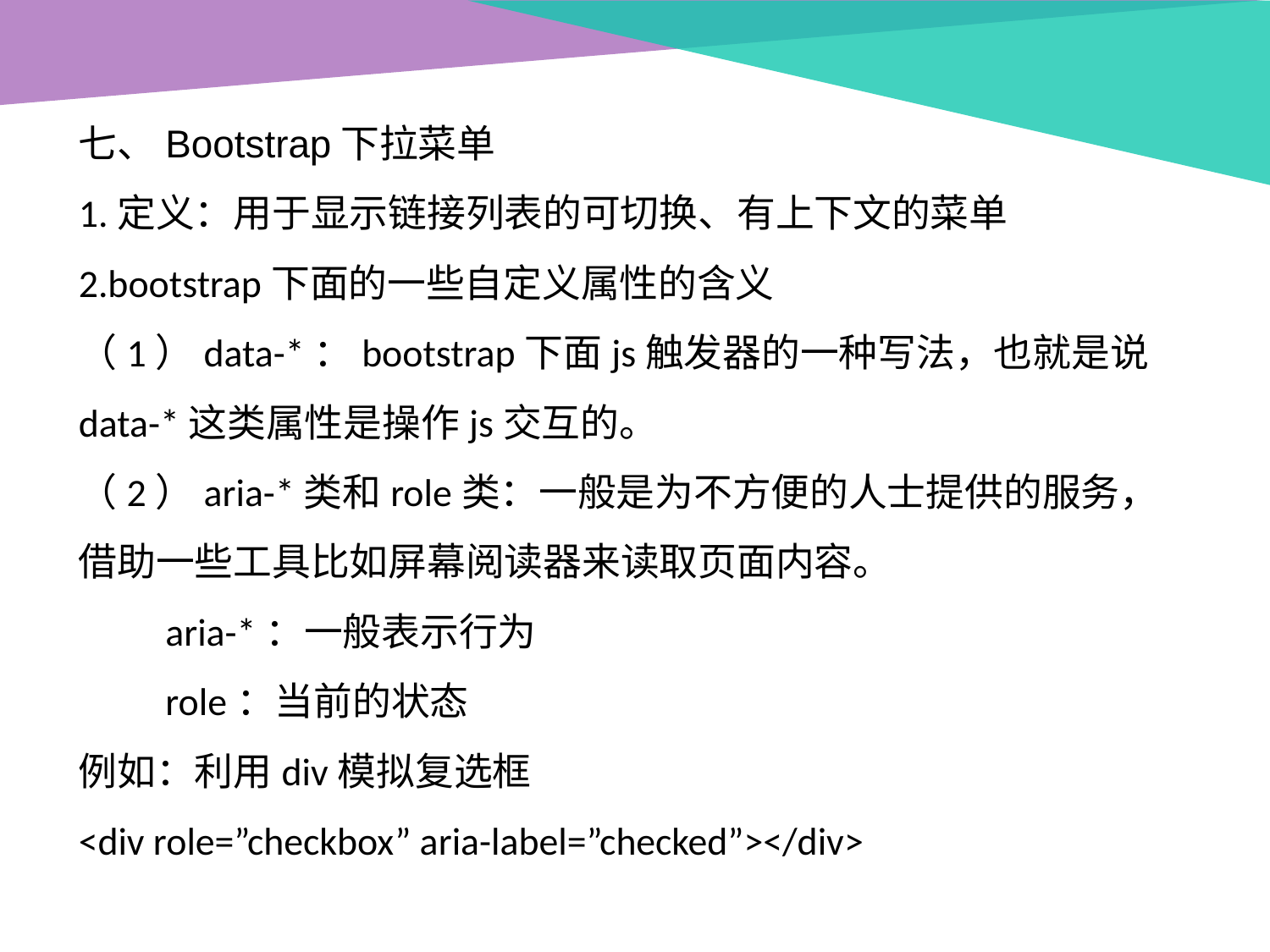

七、Bootstrap下拉菜单
1.定义：用于显示链接列表的可切换、有上下文的菜单
2.bootstrap下面的一些自定义属性的含义
（1）data-*：bootstrap下面js触发器的一种写法，也就是说data-*这类属性是操作js交互的。
（2）aria-*类和role类：一般是为不方便的人士提供的服务，借助一些工具比如屏幕阅读器来读取页面内容。
          aria-*：一般表示行为
          role：当前的状态
例如：利用div模拟复选框
<div role=”checkbox” aria-label=”checked”></div>